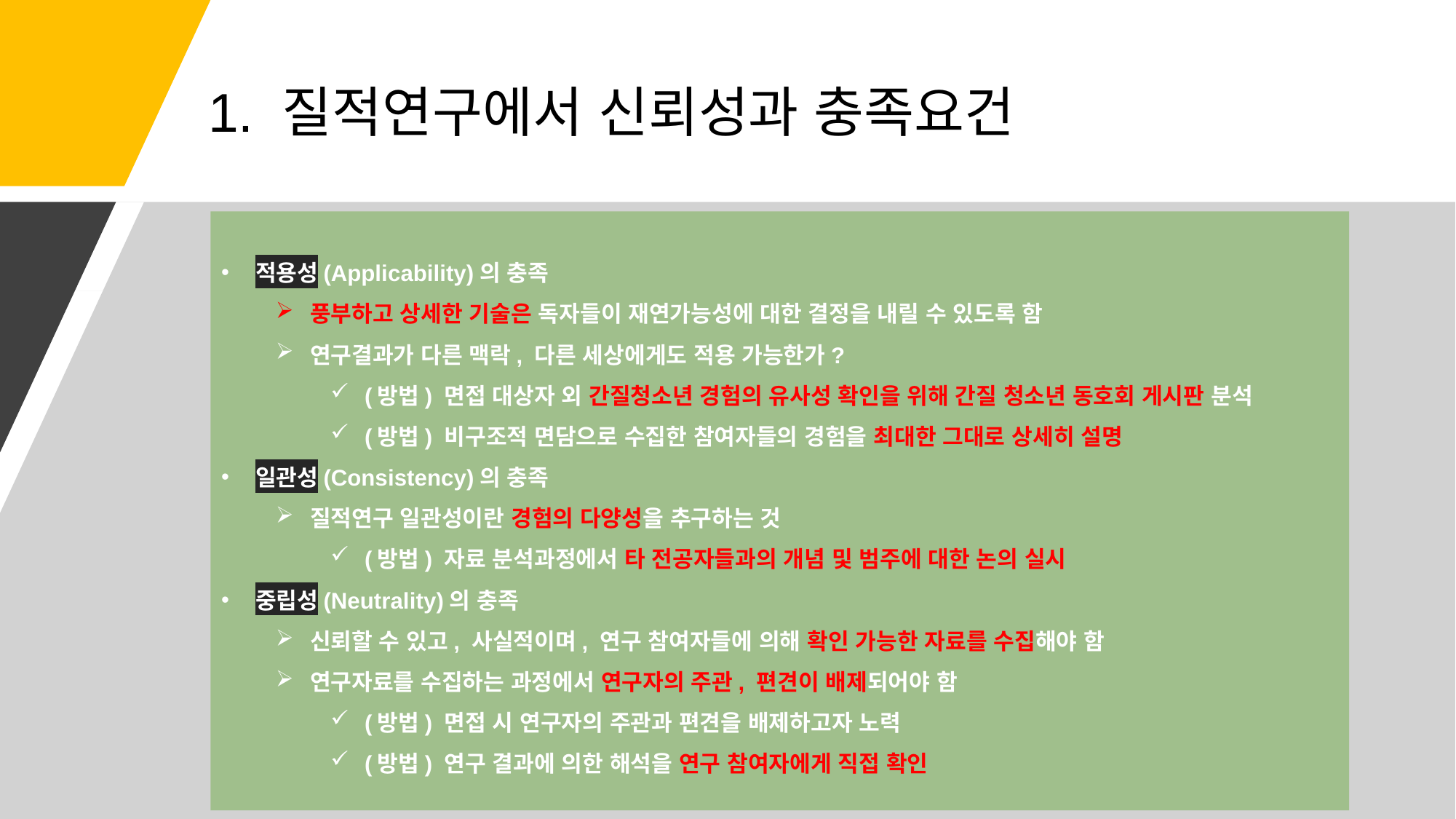

# 1. 질적연구에서 신뢰성과 충족요건

적용성(Applicability)의 충족
풍부하고 상세한 기술은 독자들이 재연가능성에 대한 결정을 내릴 수 있도록 함
연구결과가 다른 맥락, 다른 세상에게도 적용 가능한가?
(방법) 면접 대상자 외 간질청소년 경험의 유사성 확인을 위해 간질 청소년 동호회 게시판 분석
(방법) 비구조적 면담으로 수집한 참여자들의 경험을 최대한 그대로 상세히 설명
일관성(Consistency)의 충족
질적연구 일관성이란 경험의 다양성을 추구하는 것
(방법) 자료 분석과정에서 타 전공자들과의 개념 및 범주에 대한 논의 실시
중립성(Neutrality)의 충족
신뢰할 수 있고, 사실적이며, 연구 참여자들에 의해 확인 가능한 자료를 수집해야 함
연구자료를 수집하는 과정에서 연구자의 주관, 편견이 배제되어야 함
(방법) 면접 시 연구자의 주관과 편견을 배제하고자 노력
(방법) 연구 결과에 의한 해석을 연구 참여자에게 직접 확인